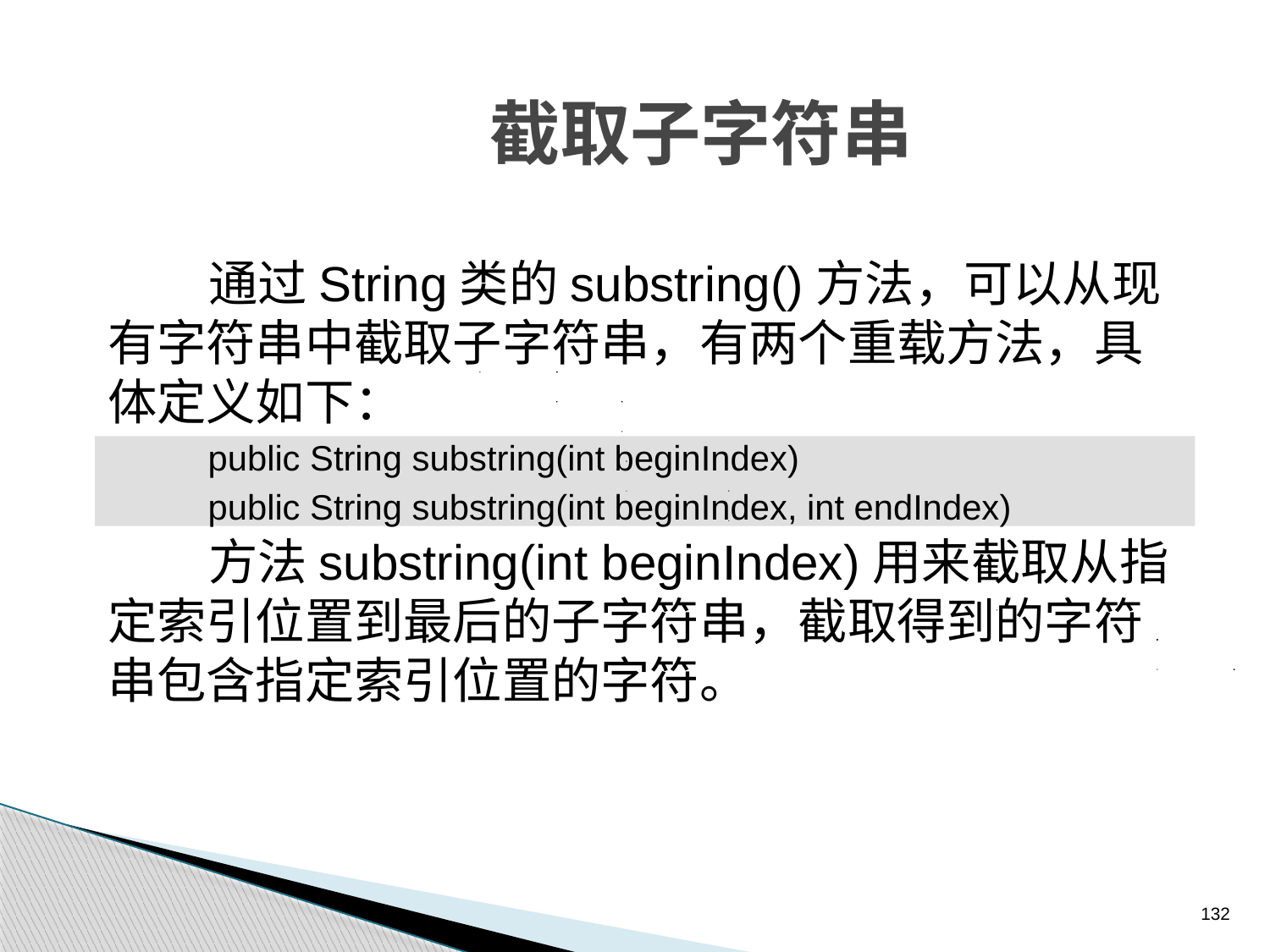

# 截取子字符串

通过String类的substring()方法，可以从现有字符串中截取子字符串，有两个重载方法，具体定义如下：

方法substring(int beginIndex)用来截取从指定索引位置到最后的子字符串，截取得到的字符串包含指定索引位置的字符。

public String substring(int beginIndex)
public String substring(int beginIndex, int endIndex)

132